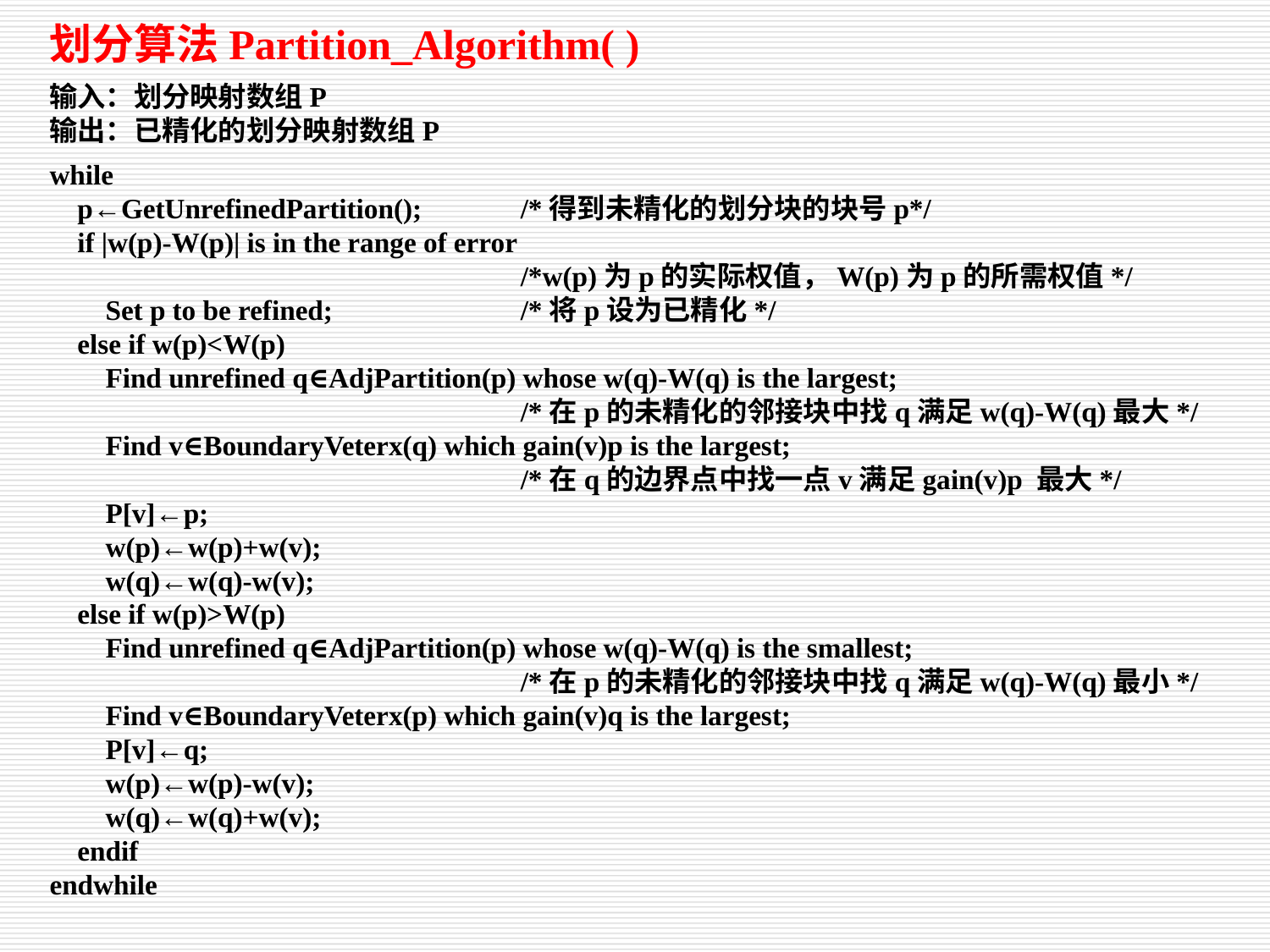

划分算法Partition_Algorithm( )
输入：划分映射数组P
输出：已精化的划分映射数组P
while
    p←GetUnrefinedPartition();	/*得到未精化的划分块的块号p*/
    if |w(p)-W(p)| is in the range of error
				/*w(p)为p的实际权值，W(p)为p的所需权值*/
        Set p to be refined;		/*将p设为已精化*/
    else if w(p)<W(p)
        Find unrefined q∈AdjPartition(p) whose w(q)-W(q) is the largest;
				/*在p的未精化的邻接块中找q满足w(q)-W(q)最大*/
        Find v∈BoundaryVeterx(q) which gain(v)p is the largest;
				/*在q的边界点中找一点v满足gain(v)p 最大*/
        P[v]←p;
        w(p)←w(p)+w(v);
        w(q)←w(q)-w(v);
    else if w(p)>W(p)
        Find unrefined q∈AdjPartition(p) whose w(q)-W(q) is the smallest;
				/*在p的未精化的邻接块中找q满足w(q)-W(q)最小*/
        Find v∈BoundaryVeterx(p) which gain(v)q is the largest;
        P[v]←q;
        w(p)←w(p)-w(v);
        w(q)←w(q)+w(v);
    endif
endwhile